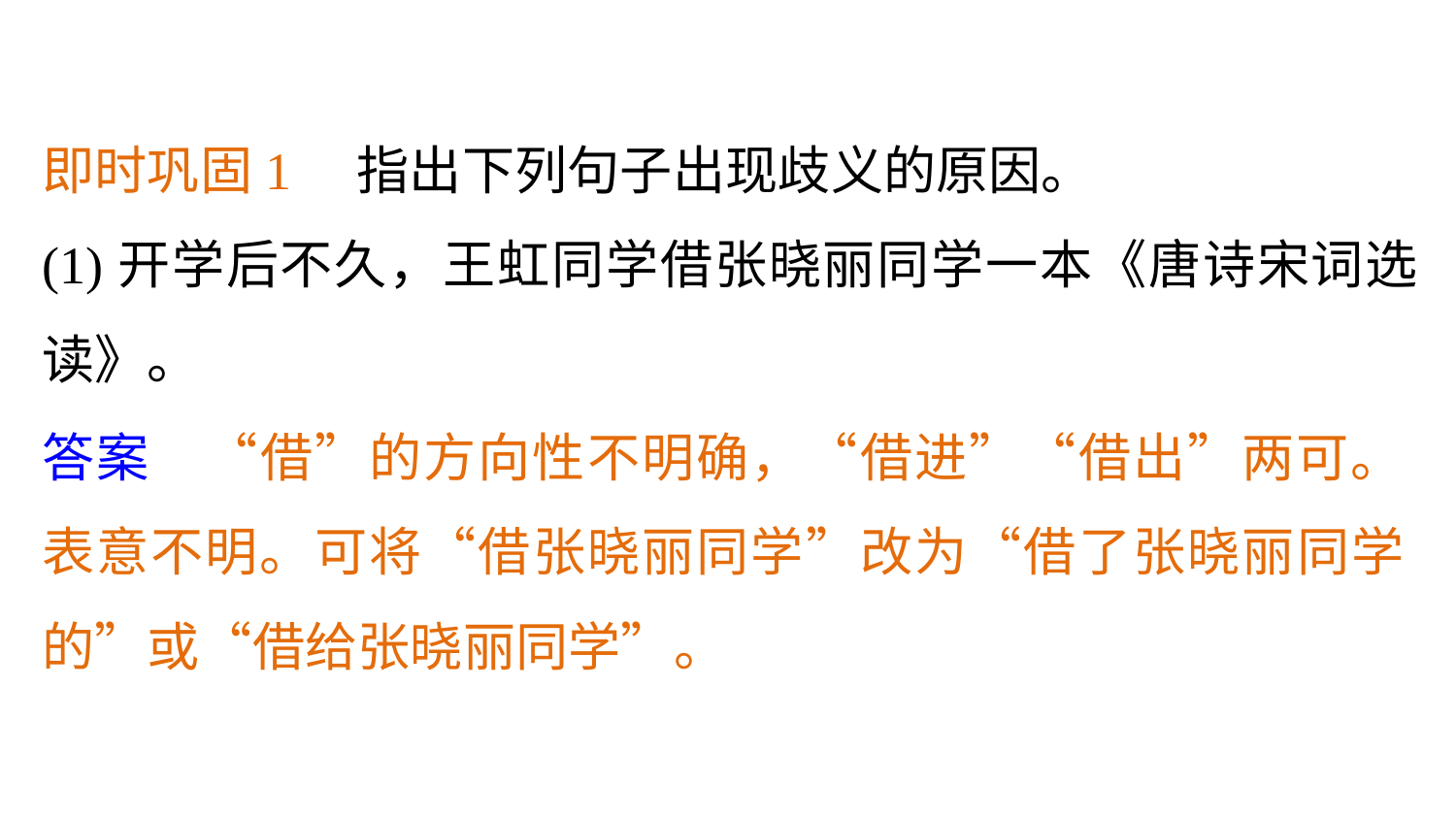

即时巩固1　指出下列句子出现歧义的原因。
(1)开学后不久，王虹同学借张晓丽同学一本《唐诗宋词选读》。
答案　“借”的方向性不明确，“借进”“借出”两可。表意不明。可将“借张晓丽同学”改为“借了张晓丽同学的”或“借给张晓丽同学”。